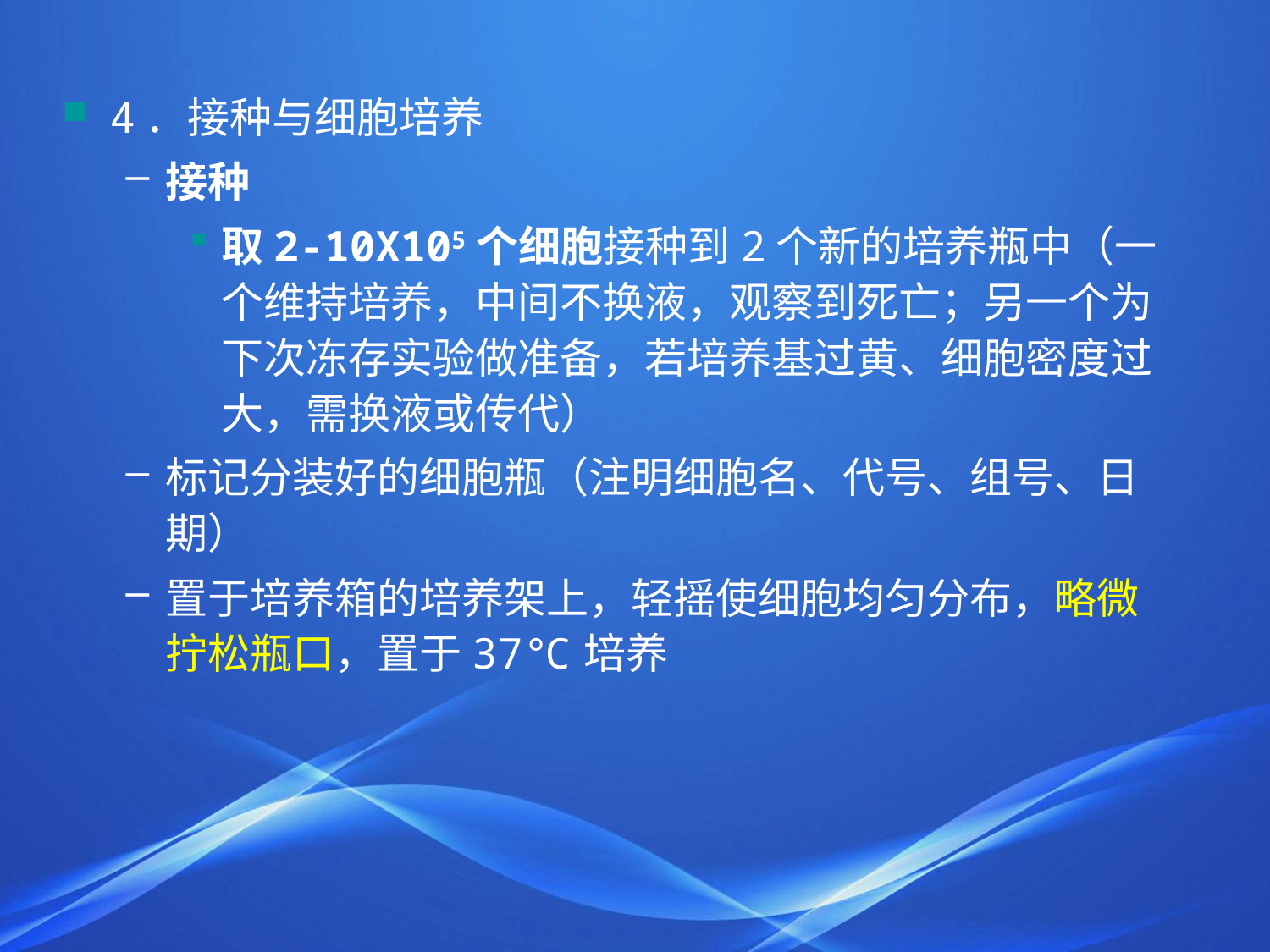

4．接种与细胞培养
接种
取2-10X105个细胞接种到2个新的培养瓶中（一个维持培养，中间不换液，观察到死亡；另一个为下次冻存实验做准备，若培养基过黄、细胞密度过大，需换液或传代）
标记分装好的细胞瓶（注明细胞名、代号、组号、日期）
置于培养箱的培养架上，轻摇使细胞均匀分布，略微拧松瓶口，置于37℃培养